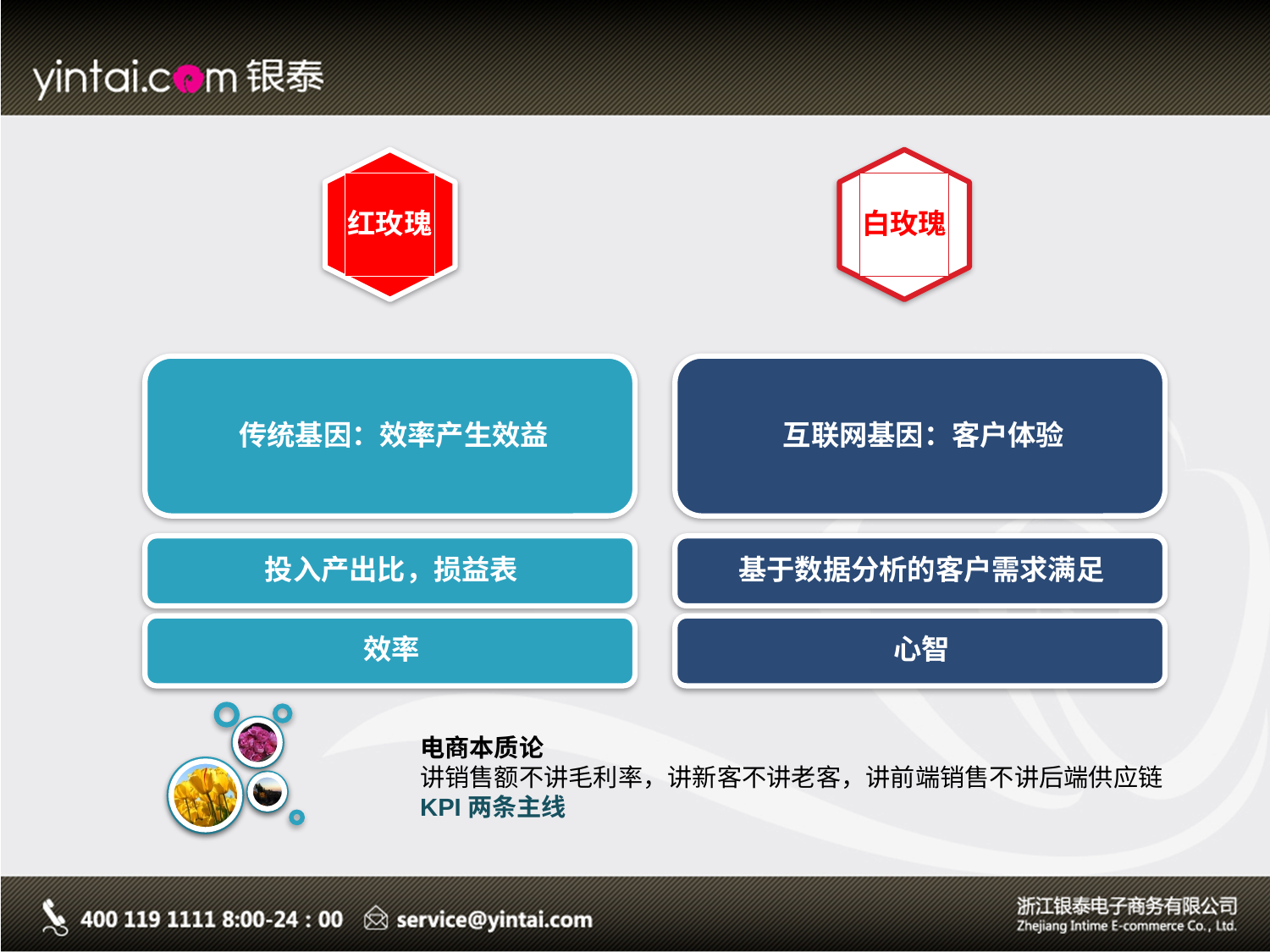

红玫瑰

白玫瑰
传统基因：效率产生效益
互联网基因：客户体验
投入产出比，损益表
基于数据分析的客户需求满足
效率
心智

电商本质论
讲销售额不讲毛利率，讲新客不讲老客，讲前端销售不讲后端供应链
KPI两条主线